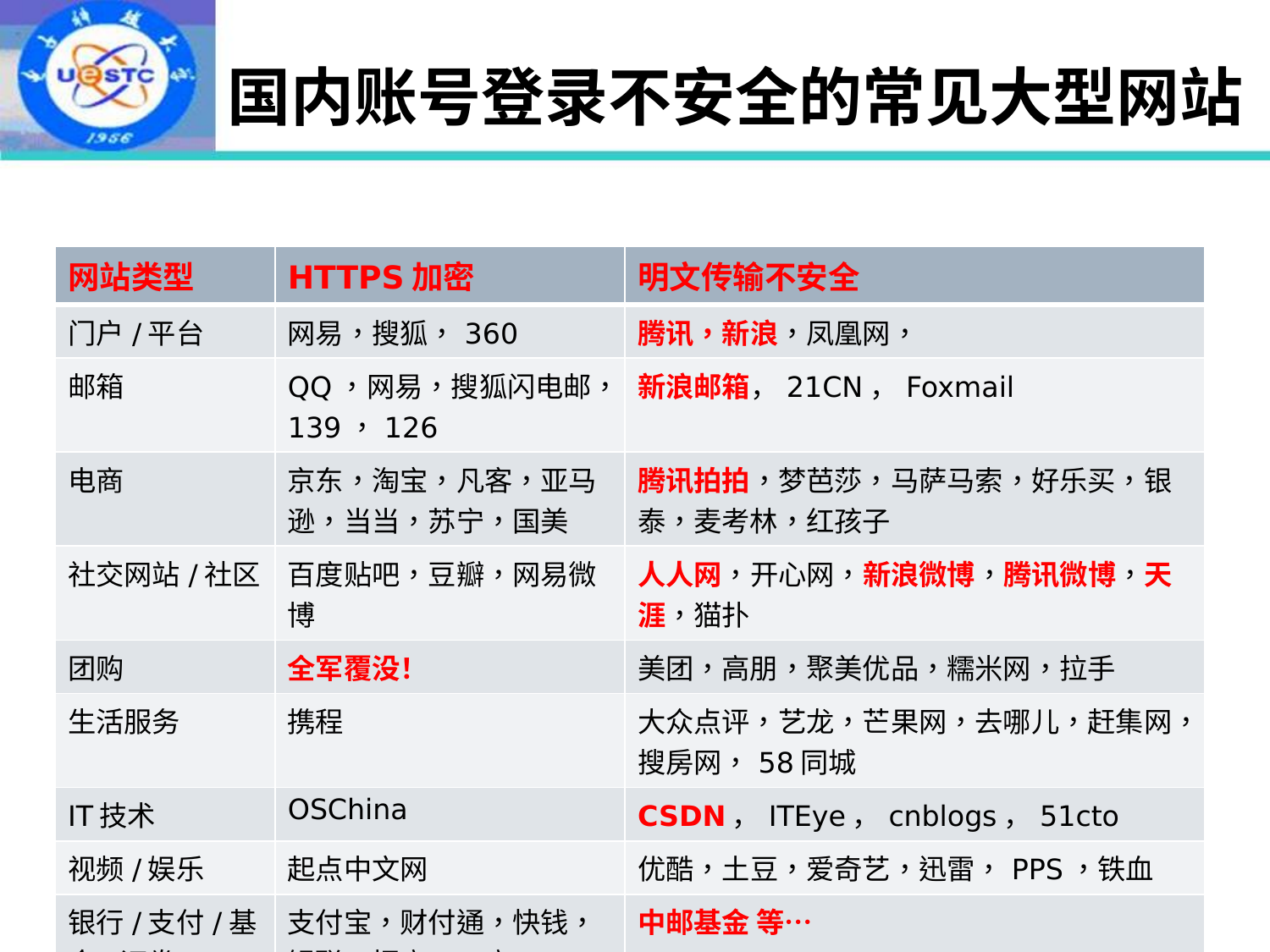

# 国内账号登录不安全的常见大型网站
| 网站类型 | HTTPS加密 | 明文传输不安全 |
| --- | --- | --- |
| 门户/平台 | 网易，搜狐，360 | 腾讯，新浪，凤凰网， |
| 邮箱 | QQ，网易，搜狐闪电邮，139，126 | 新浪邮箱，21CN，Foxmail |
| 电商 | 京东，淘宝，凡客，亚马逊，当当，苏宁，国美 | 腾讯拍拍，梦芭莎，马萨马索，好乐买，银泰，麦考林，红孩子 |
| 社交网站/社区 | 百度贴吧，豆瓣，网易微博 | 人人网，开心网，新浪微博，腾讯微博，天涯，猫扑 |
| 团购 | 全军覆没！ | 美团，高朋，聚美优品，糯米网，拉手 |
| 生活服务 | 携程 | 大众点评，艺龙，芒果网，去哪儿，赶集网，搜房网，58同城 |
| IT技术 | OSChina | CSDN，ITEye，cnblogs，51cto |
| 视频/娱乐 | 起点中文网 | 优酷，土豆，爱奇艺，迅雷，PPS，铁血 |
| 银行/支付/基金/证券 | 支付宝，财付通，快钱，银联，招商，工商 | 中邮基金 等… |
29